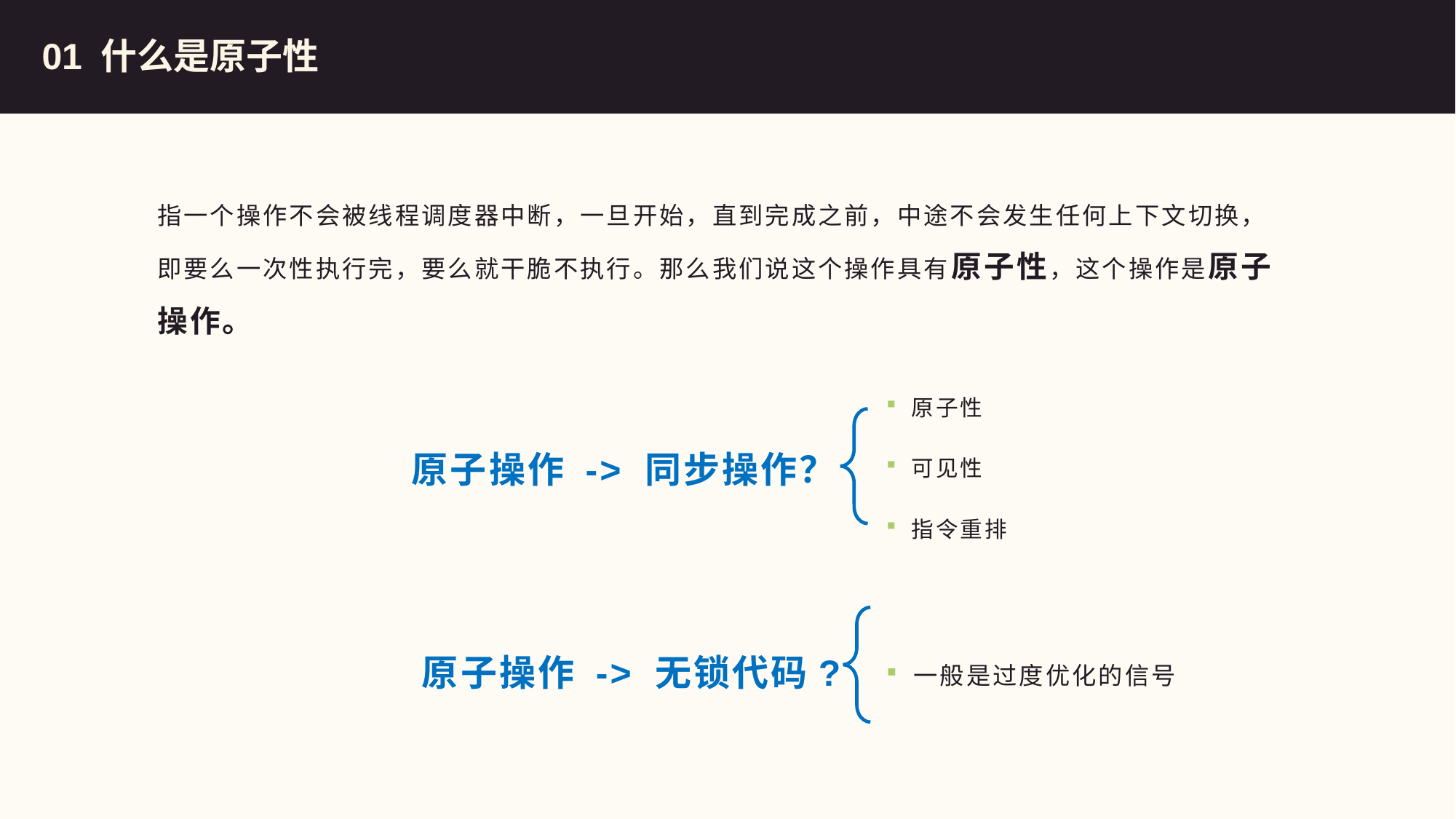

总结
01 什么是原子性
指一个操作不会被线程调度器中断，一旦开始，直到完成之前，中途不会发生任何上下文切换，即要么一次性执行完，要么就干脆不执行。那么我们说这个操作具有原子性，这个操作是原子操作。
原子性
可见性
指令重排

原子操作 -> 同步操作？

原子操作 -> 无锁代码?
一般是过度优化的信号